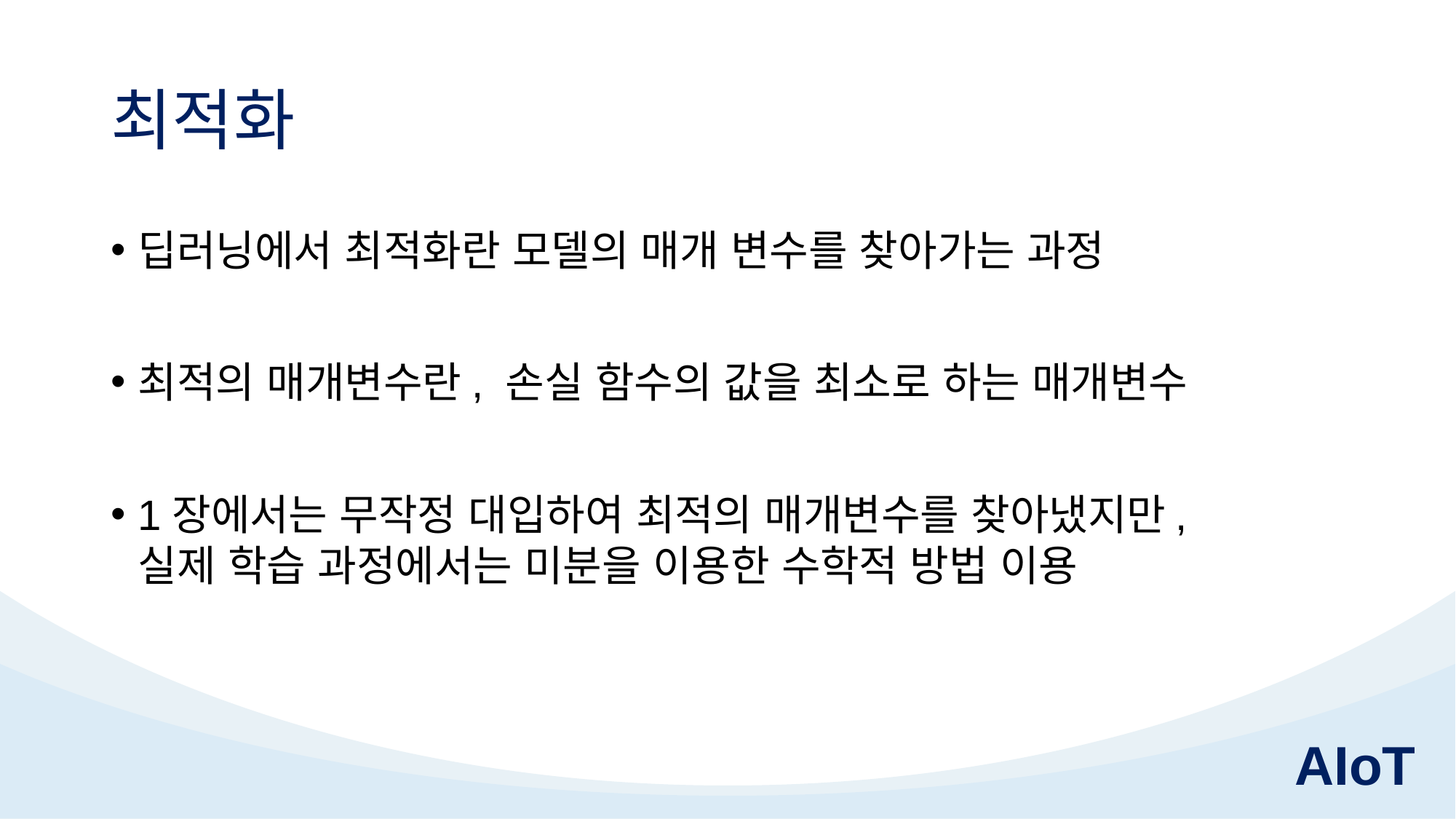

# 최적화
딥러닝에서 최적화란 모델의 매개 변수를 찾아가는 과정

최적의 매개변수란, 손실 함수의 값을 최소로 하는 매개변수

1장에서는 무작정 대입하여 최적의 매개변수를 찾아냈지만,
실제 학습 과정에서는 미분을 이용한 수학적 방법 이용